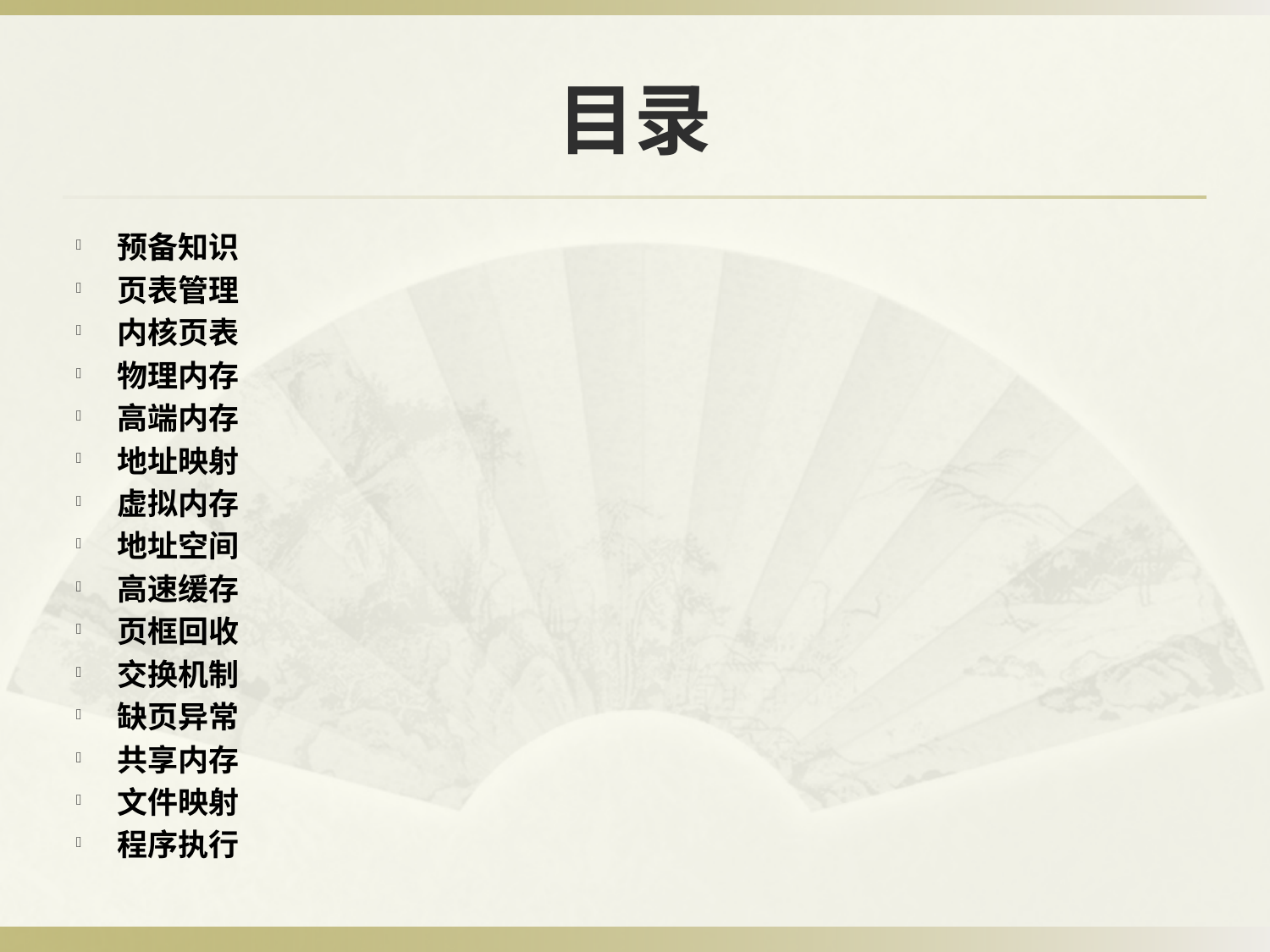

BBAAD9C20180234D78810CEA56E0B6D0E2B9B20918E83B70A6D98F34B1082BBC3B4CB53861613B0222C92008C846A8EC6DF921DA91D02BB11B4DC25E387E20DC24F5093D372C66F764BF29976F2244E727F1E0367CA8D314A8D6A1982F006CC8D8F62991BE0
# 目录
预备知识
页表管理
内核页表
物理内存
高端内存
地址映射
虚拟内存
地址空间
高速缓存
页框回收
交换机制
缺页异常
共享内存
文件映射
程序执行